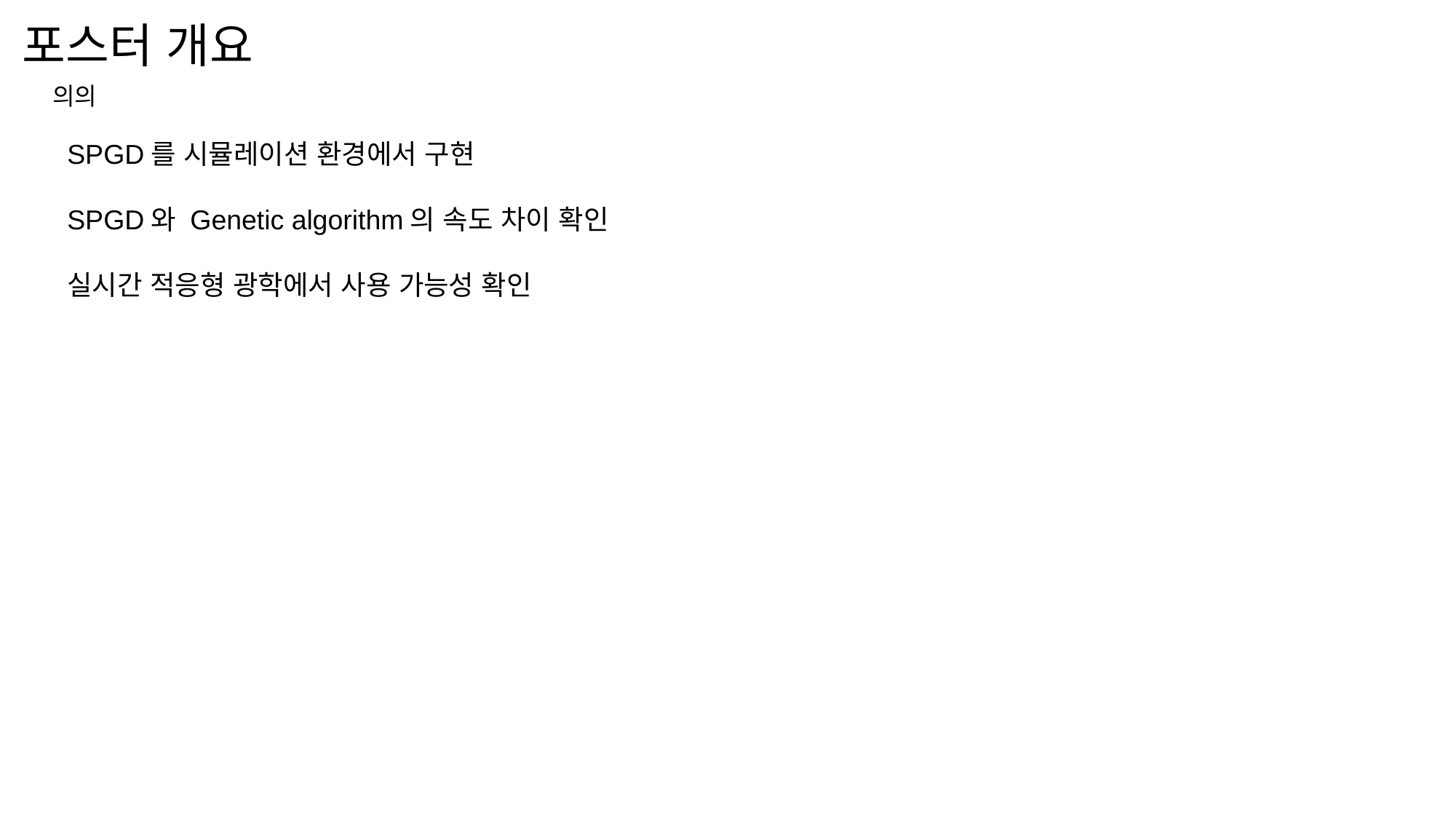

# 포스터 개요
의의
SPGD를 시뮬레이션 환경에서 구현

SPGD와 Genetic algorithm의 속도 차이 확인

실시간 적응형 광학에서 사용 가능성 확인